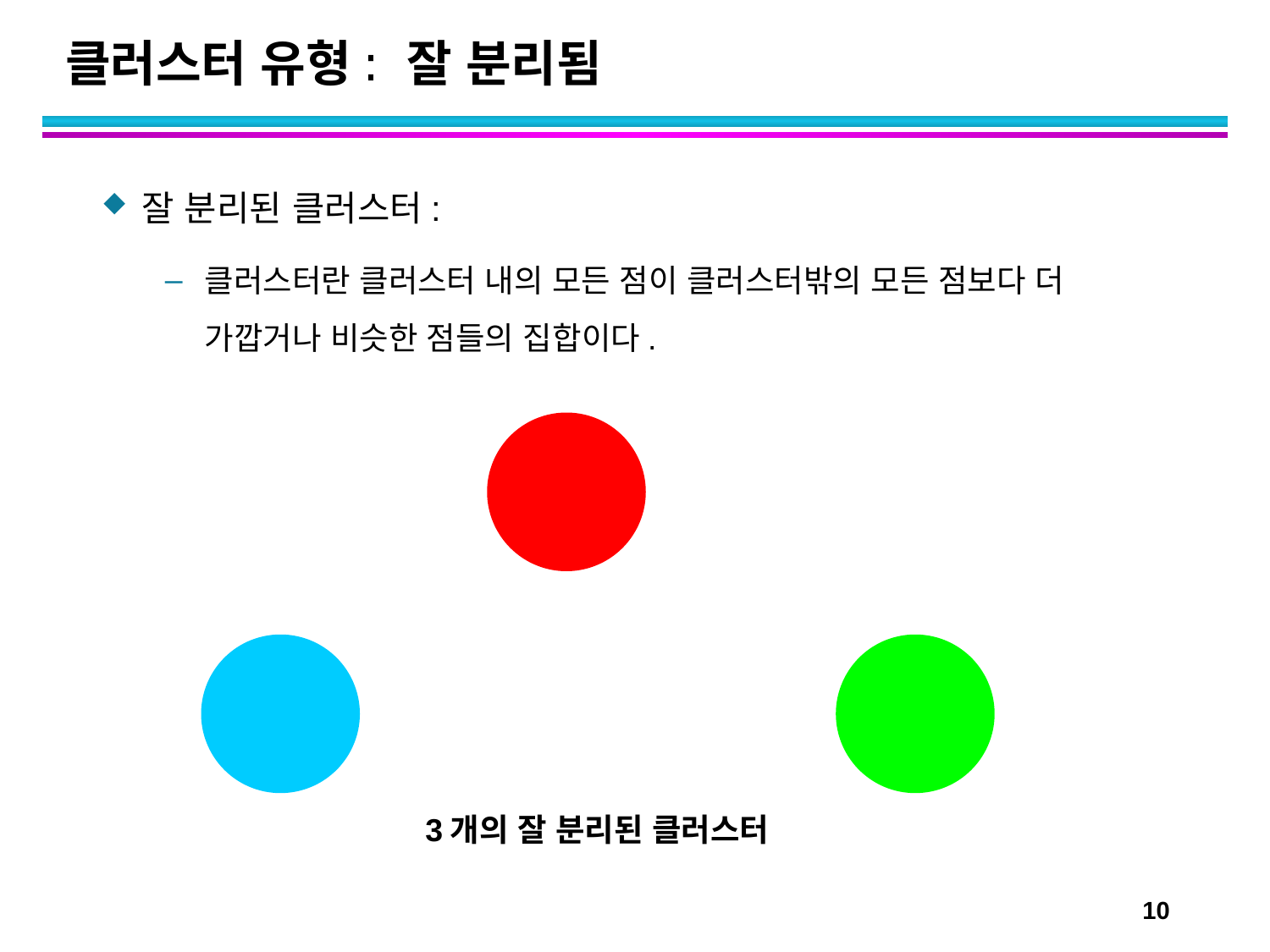

# 클러스터 유형: 잘 분리됨
잘 분리된 클러스터:
클러스터란 클러스터 내의 모든 점이 클러스터밖의 모든 점보다 더 가깝거나 비슷한 점들의 집합이다.

3개의 잘 분리된 클러스터